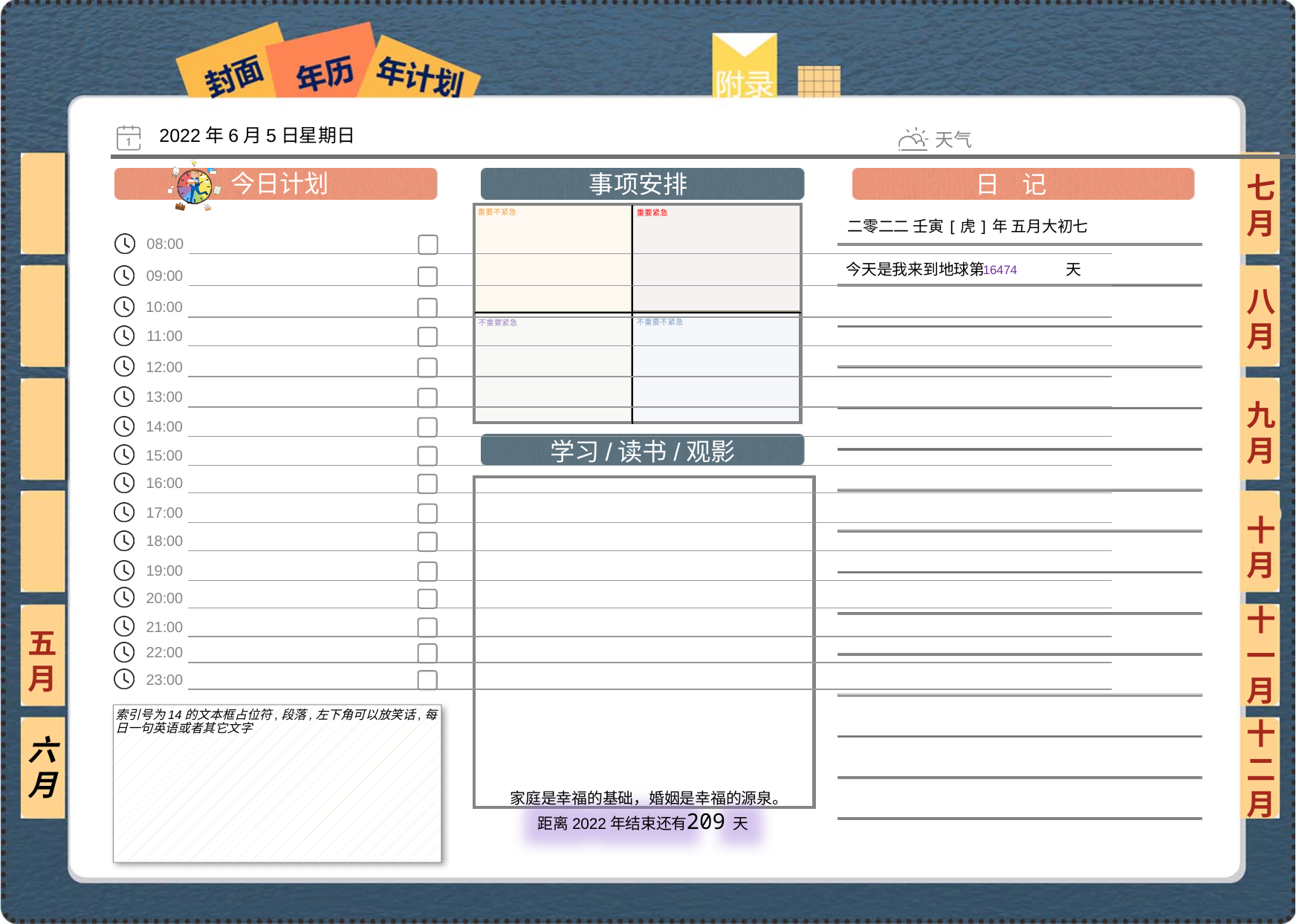

2022年6月5日星期日
七月
二零二二 壬寅[虎]年 五月大初七
16474
八月
九月
十月
十一月
五月
索引号为14的文本框占位符,段落,左下角可以放笑话,每日一句英语或者其它文字
六月
十二月
209
 家庭是幸福的基础，婚姻是幸福的源泉。